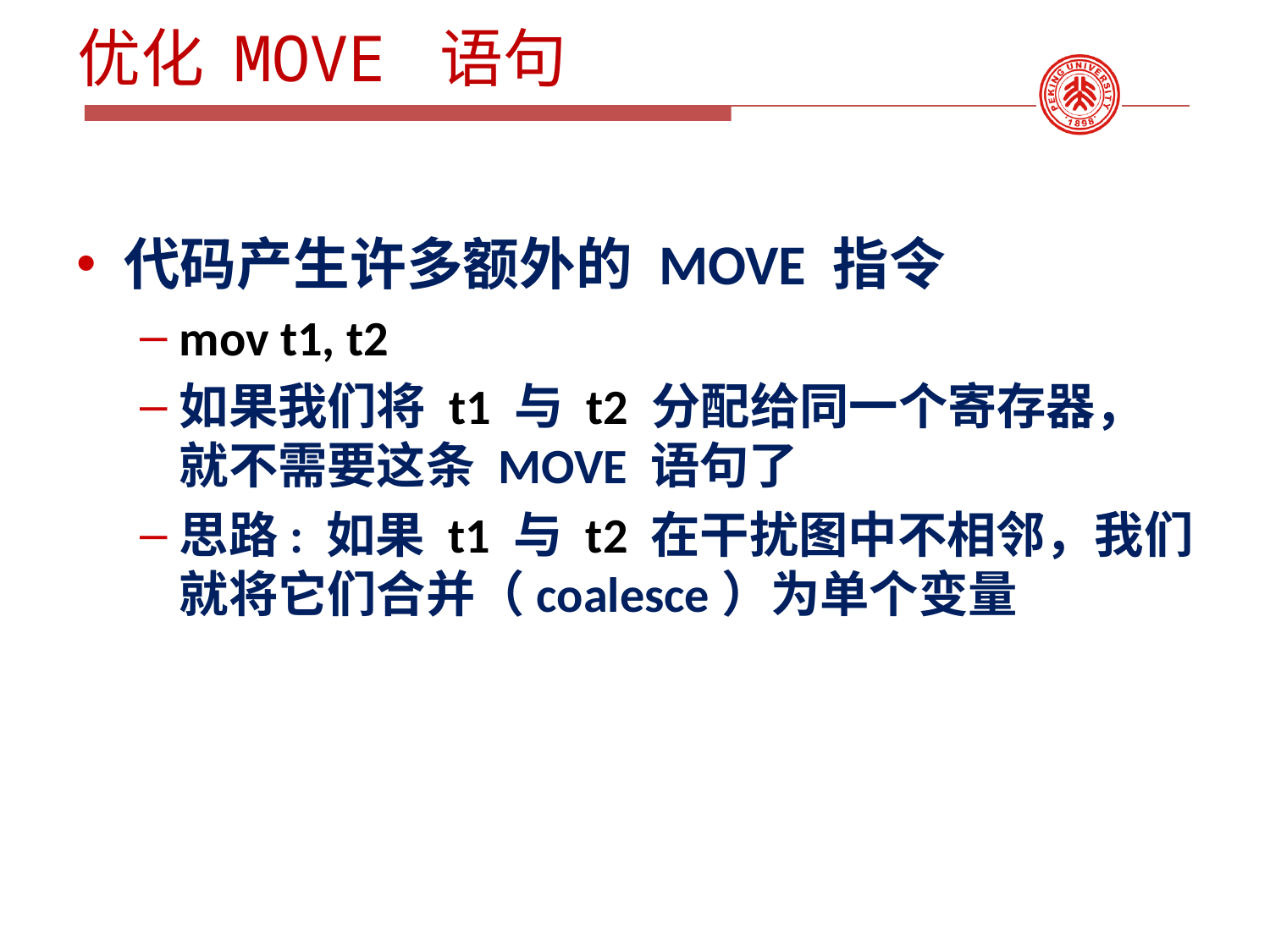

# 优化 MOVE 语句
代码产生许多额外的 MOVE 指令
mov t1, t2
如果我们将 t1 与 t2 分配给同一个寄存器，就不需要这条 MOVE 语句了
思路: 如果 t1 与 t2 在干扰图中不相邻，我们就将它们合并（coalesce）为单个变量